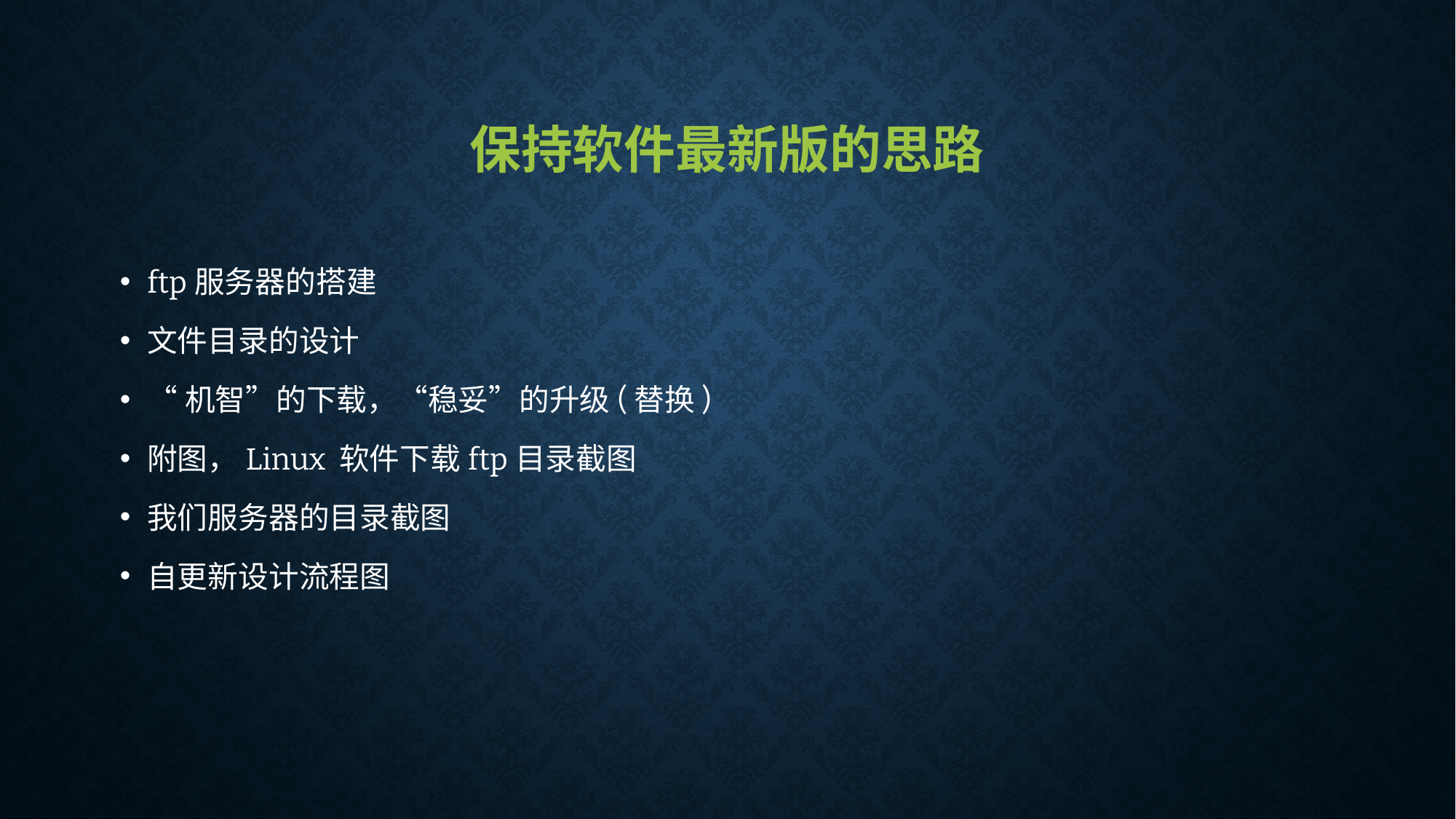

# 保持软件最新版的思路
ftp服务器的搭建
文件目录的设计
“机智”的下载，“稳妥”的升级(替换)
附图，Linux 软件下载ftp目录截图
我们服务器的目录截图
自更新设计流程图